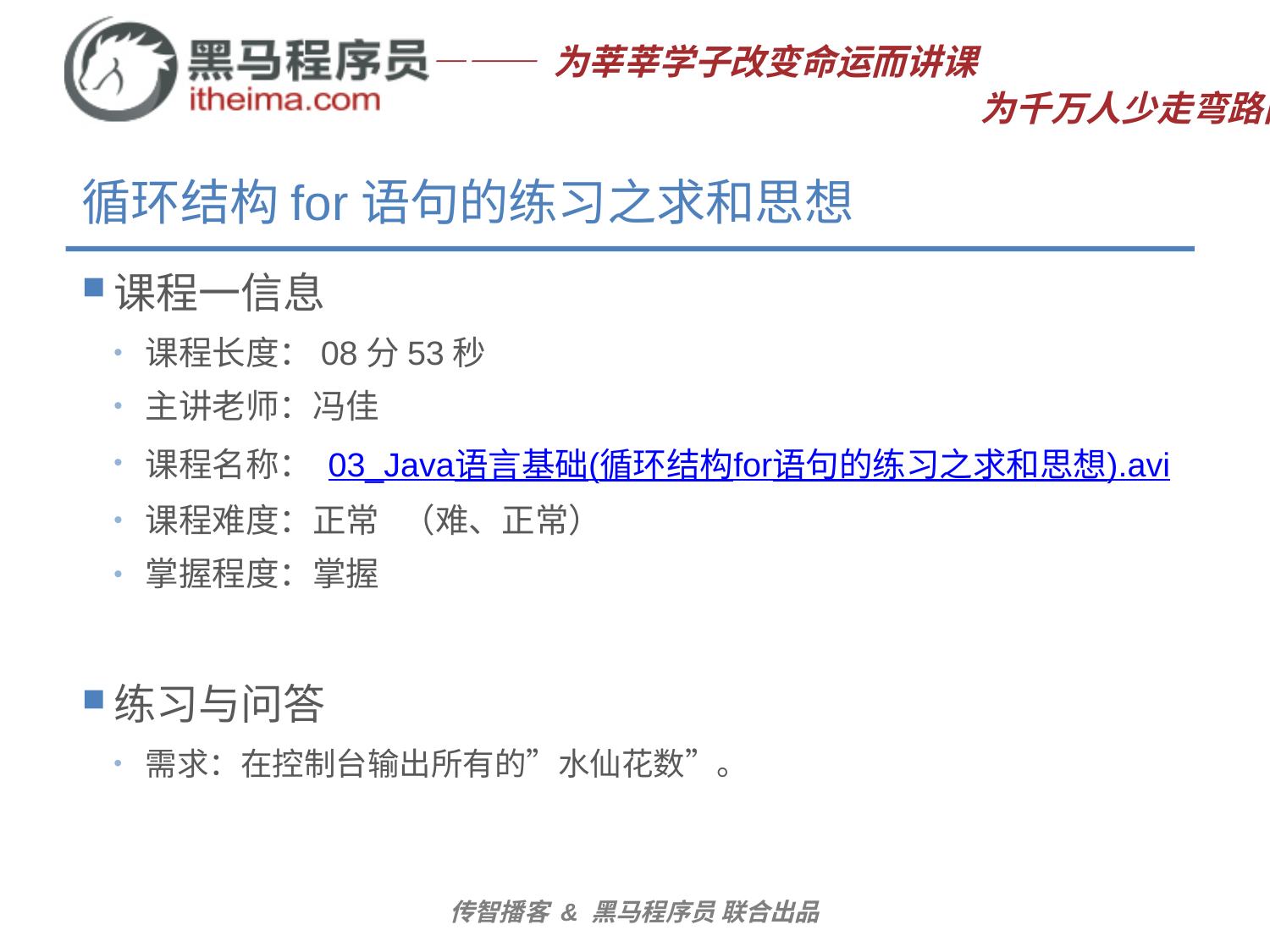

# 循环结构for语句的练习之求和思想
课程一信息
课程长度：08分53秒
主讲老师：冯佳
课程名称： 03_Java语言基础(循环结构for语句的练习之求和思想).avi
课程难度：正常   （难、正常）
掌握程度：掌握

练习与问答
需求：在控制台输出所有的”水仙花数”。